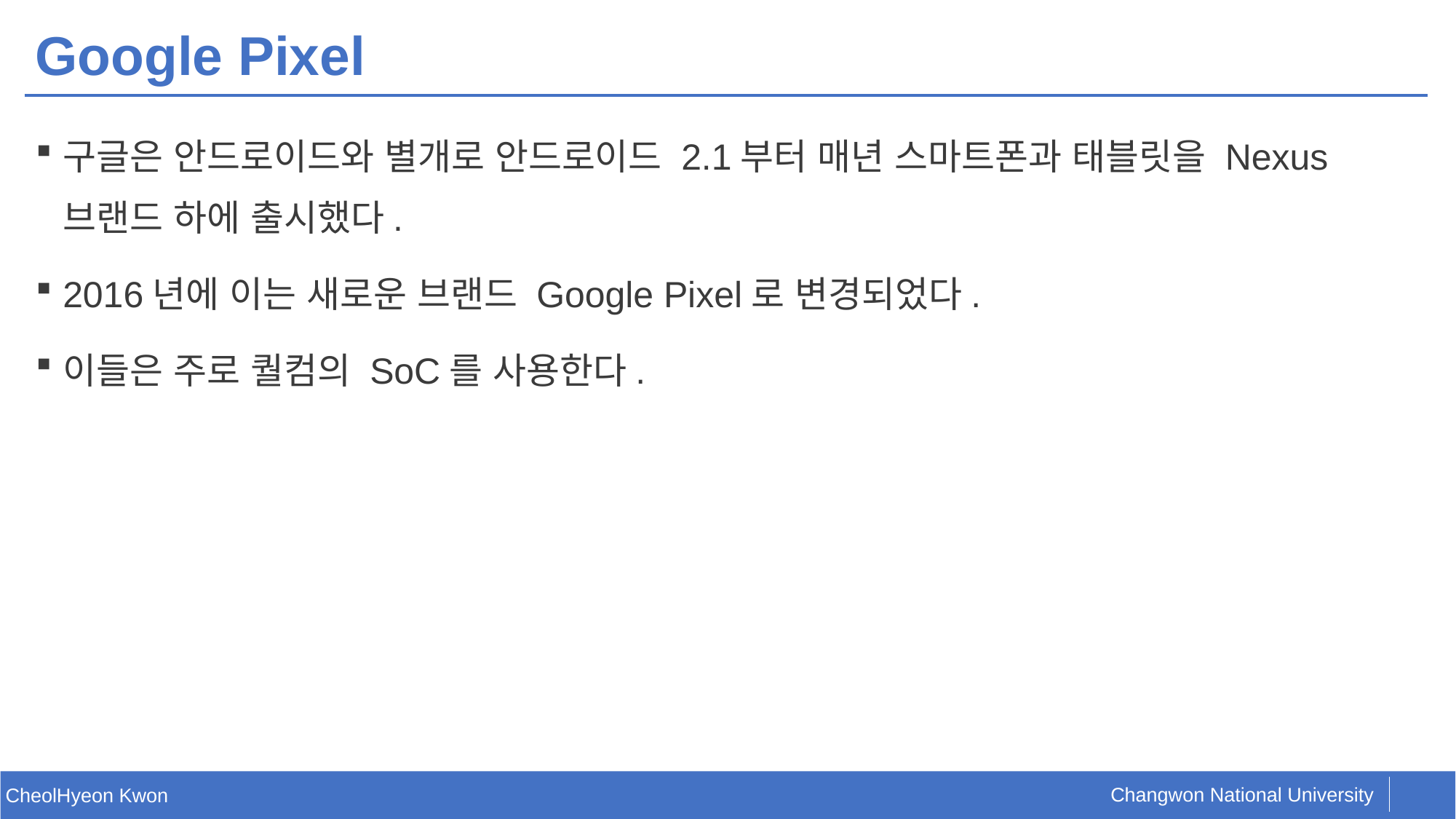

# Google Pixel
구글은 안드로이드와 별개로 안드로이드 2.1부터 매년 스마트폰과 태블릿을 Nexus 브랜드 하에 출시했다.
2016년에 이는 새로운 브랜드 Google Pixel로 변경되었다.
이들은 주로 퀄컴의 SoC를 사용한다.